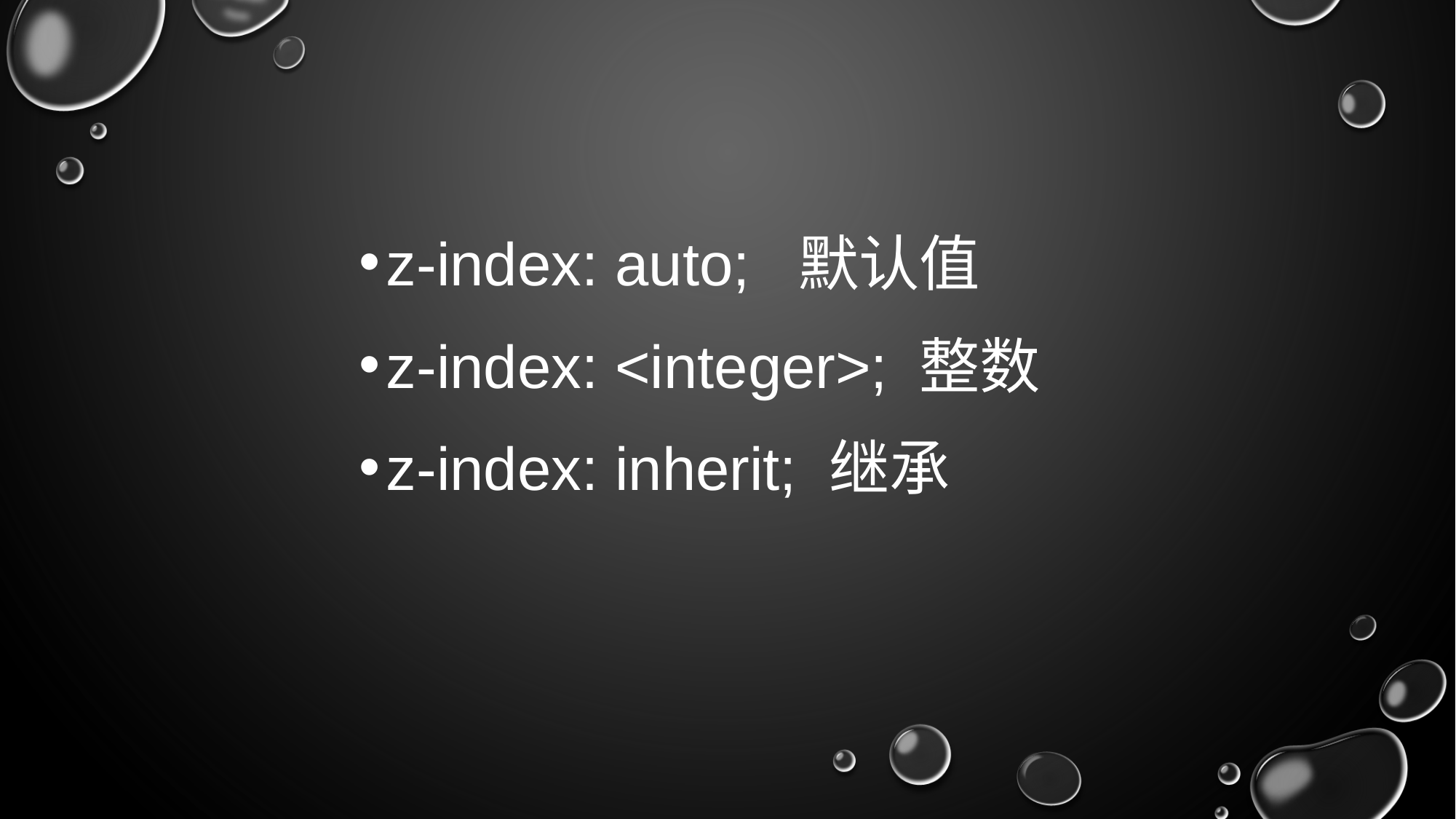

z-index: auto;  默认值
z-index: <integer>; 整数
z-index: inherit; 继承